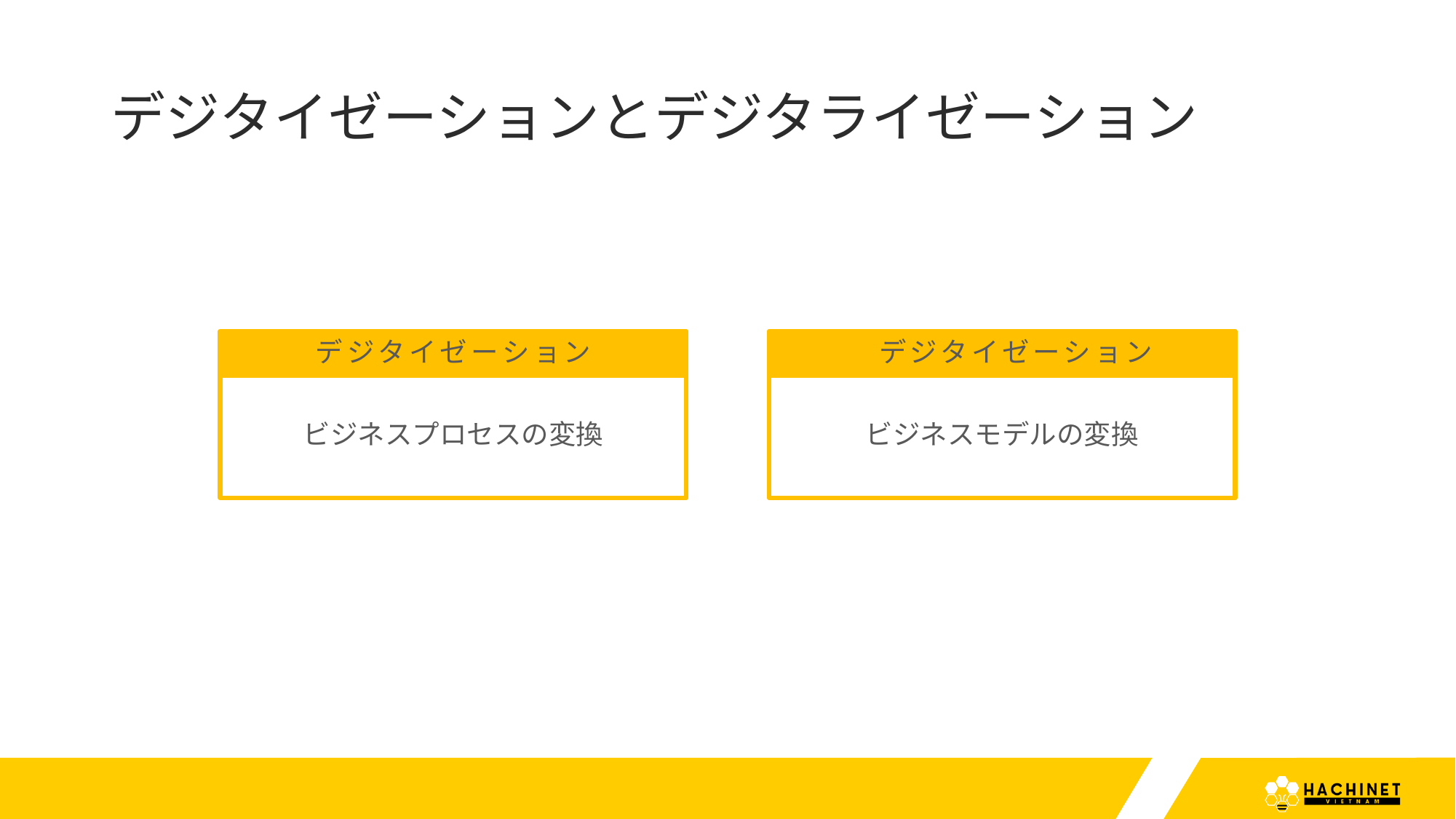

# デジタイゼーションとデジタライゼーション

デジタイゼーション

ビジネスプロセスの変換
デジタイゼーション

ビジネスモデルの変換